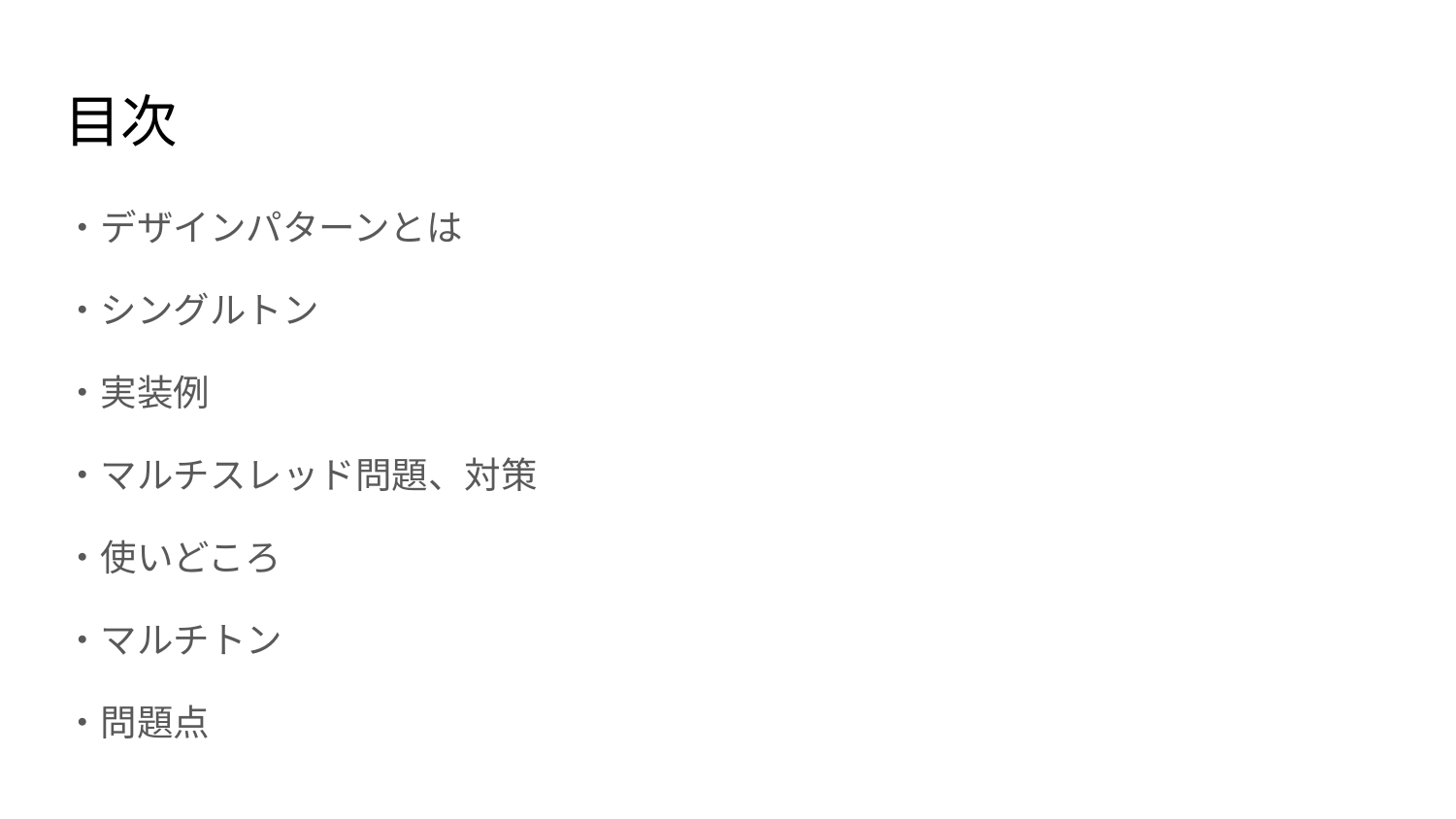

# 目次
・デザインパターンとは
・シングルトン
・実装例
・マルチスレッド問題、対策
・使いどころ
・マルチトン
・問題点